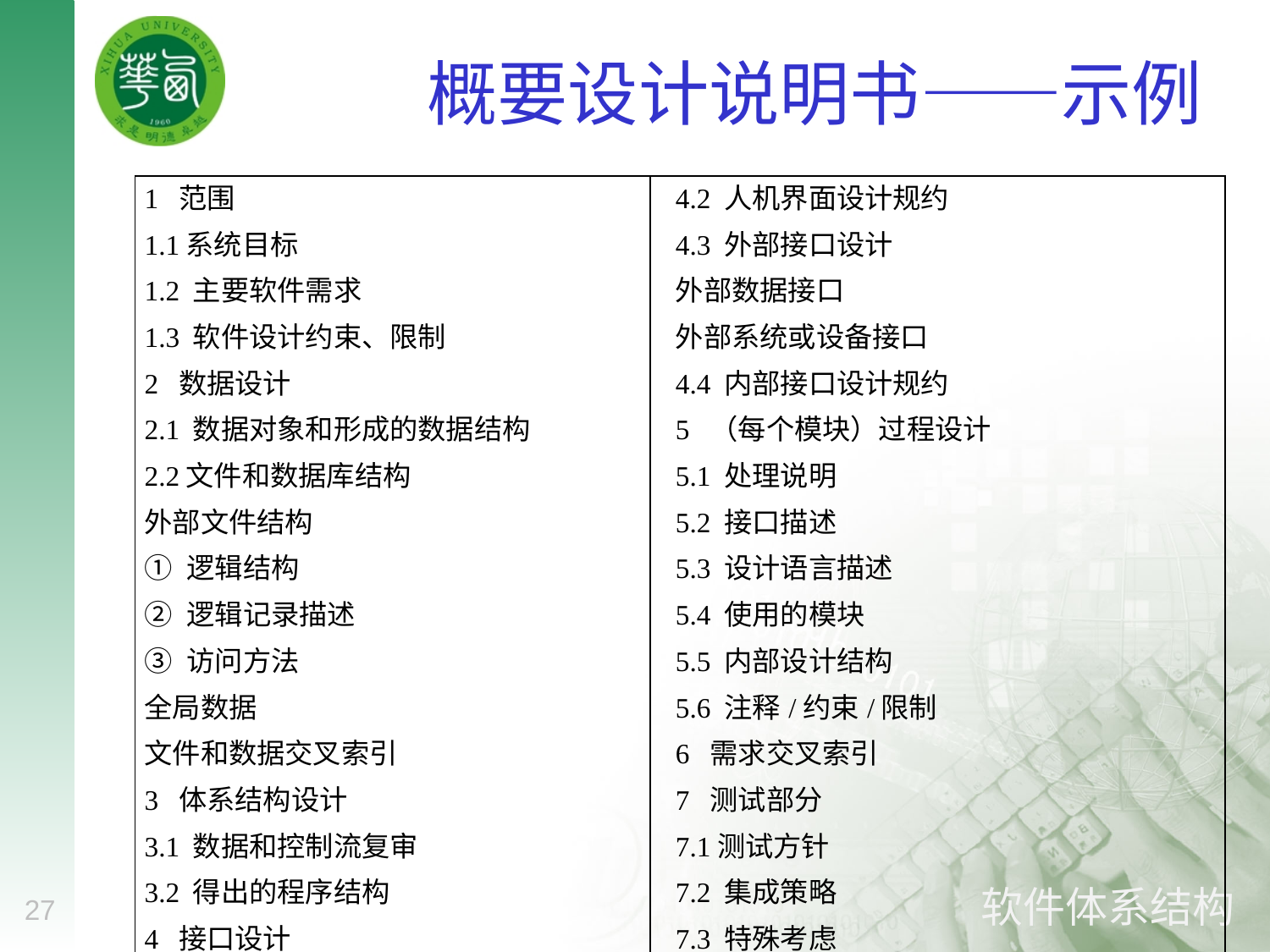

# 概要设计说明书——示例
| 1 范围 1.1系统目标 1.2 主要软件需求 1.3 软件设计约束、限制 2 数据设计 2.1 数据对象和形成的数据结构 2.2文件和数据库结构 外部文件结构 ① 逻辑结构 ② 逻辑记录描述 ③ 访问方法 全局数据 文件和数据交叉索引 3 体系结构设计 3.1 数据和控制流复审 3.2 得出的程序结构 4 接口设计 4.1 人机界面规约 | 4.2 人机界面设计规约 4.3 外部接口设计 外部数据接口 外部系统或设备接口 4.4 内部接口设计规约 5 （每个模块）过程设计 5.1 处理说明 5.2 接口描述 5.3 设计语言描述 5.4 使用的模块 5.5 内部设计结构 5.6 注释/约束/限制 6 需求交叉索引 7 测试部分 7.1测试方针 7.2 集成策略 7.3 特殊考虑 8 附录（包括特殊注解） |
| --- | --- |
27